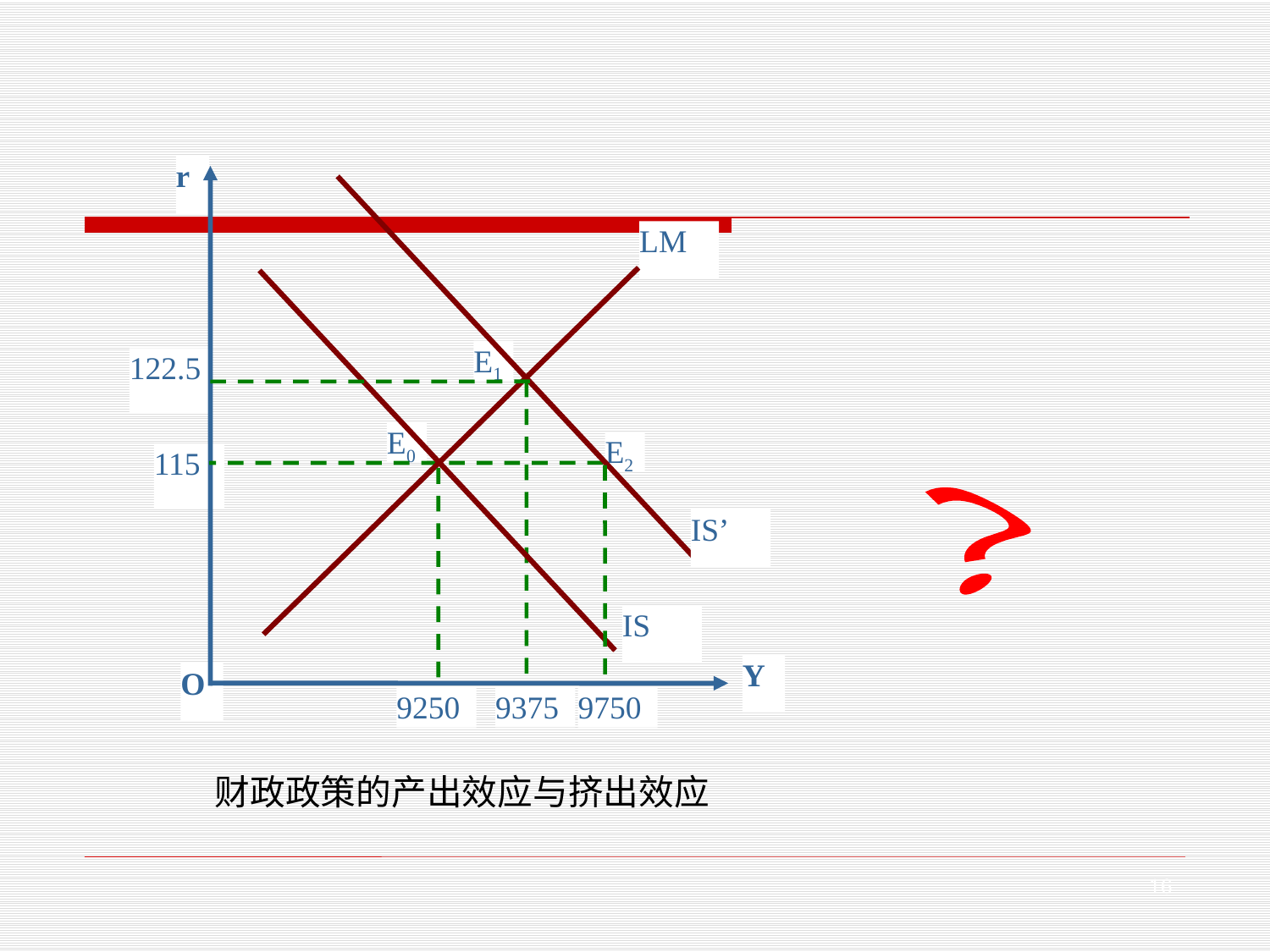

r

LM
122.5

115

IS’
IS
Y
O

9250
9750
9375
E1
E0
E2
？
财政政策的产出效应与挤出效应
16